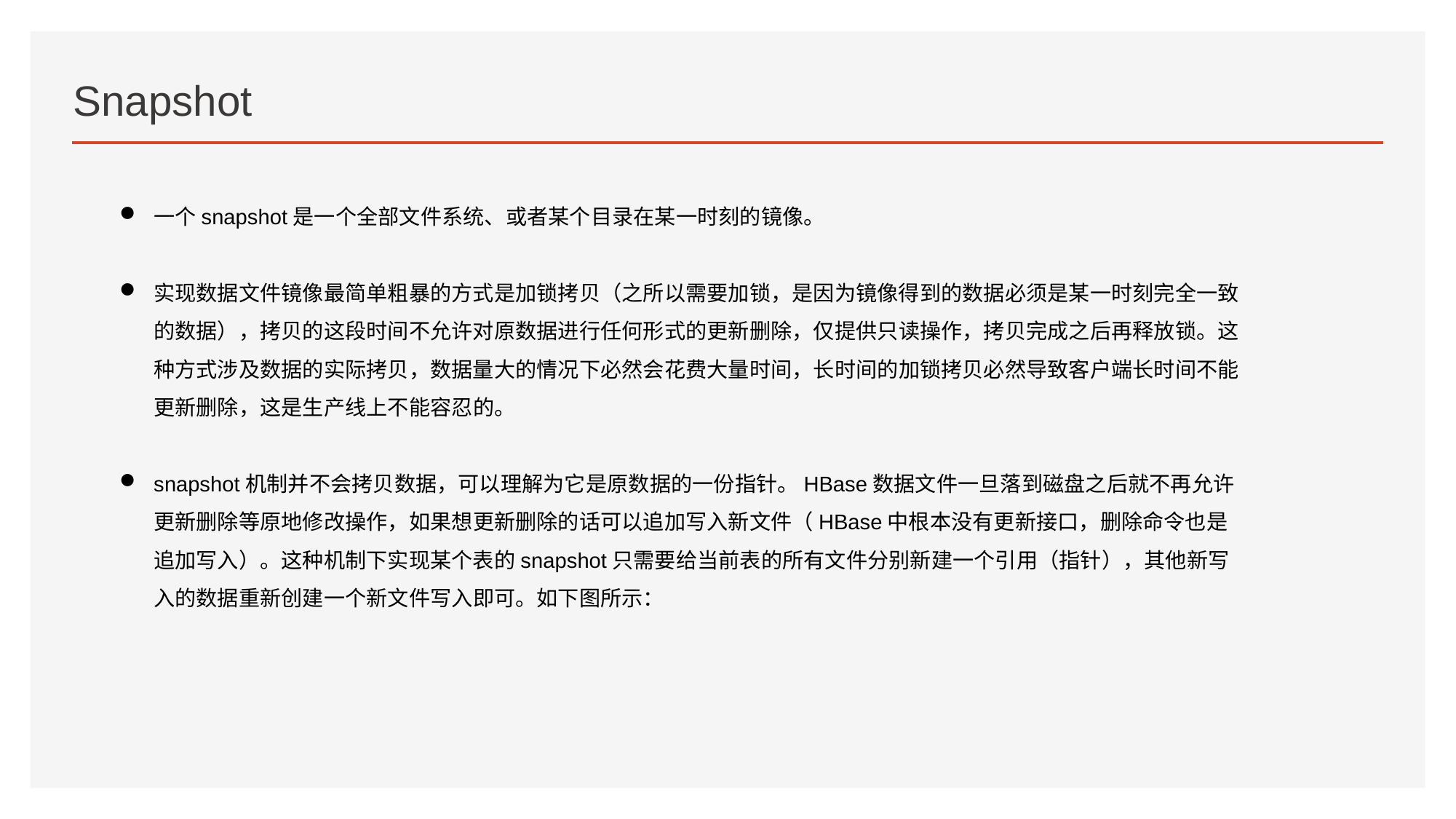

# Snapshot
一个snapshot是一个全部文件系统、或者某个目录在某一时刻的镜像。

实现数据文件镜像最简单粗暴的方式是加锁拷贝（之所以需要加锁，是因为镜像得到的数据必须是某一时刻完全一致的数据），拷贝的这段时间不允许对原数据进行任何形式的更新删除，仅提供只读操作，拷贝完成之后再释放锁。这种方式涉及数据的实际拷贝，数据量大的情况下必然会花费大量时间，长时间的加锁拷贝必然导致客户端长时间不能更新删除，这是生产线上不能容忍的。

snapshot机制并不会拷贝数据，可以理解为它是原数据的一份指针。HBase数据文件一旦落到磁盘之后就不再允许更新删除等原地修改操作，如果想更新删除的话可以追加写入新文件（HBase中根本没有更新接口，删除命令也是追加写入）。这种机制下实现某个表的snapshot只需要给当前表的所有文件分别新建一个引用（指针），其他新写入的数据重新创建一个新文件写入即可。如下图所示：